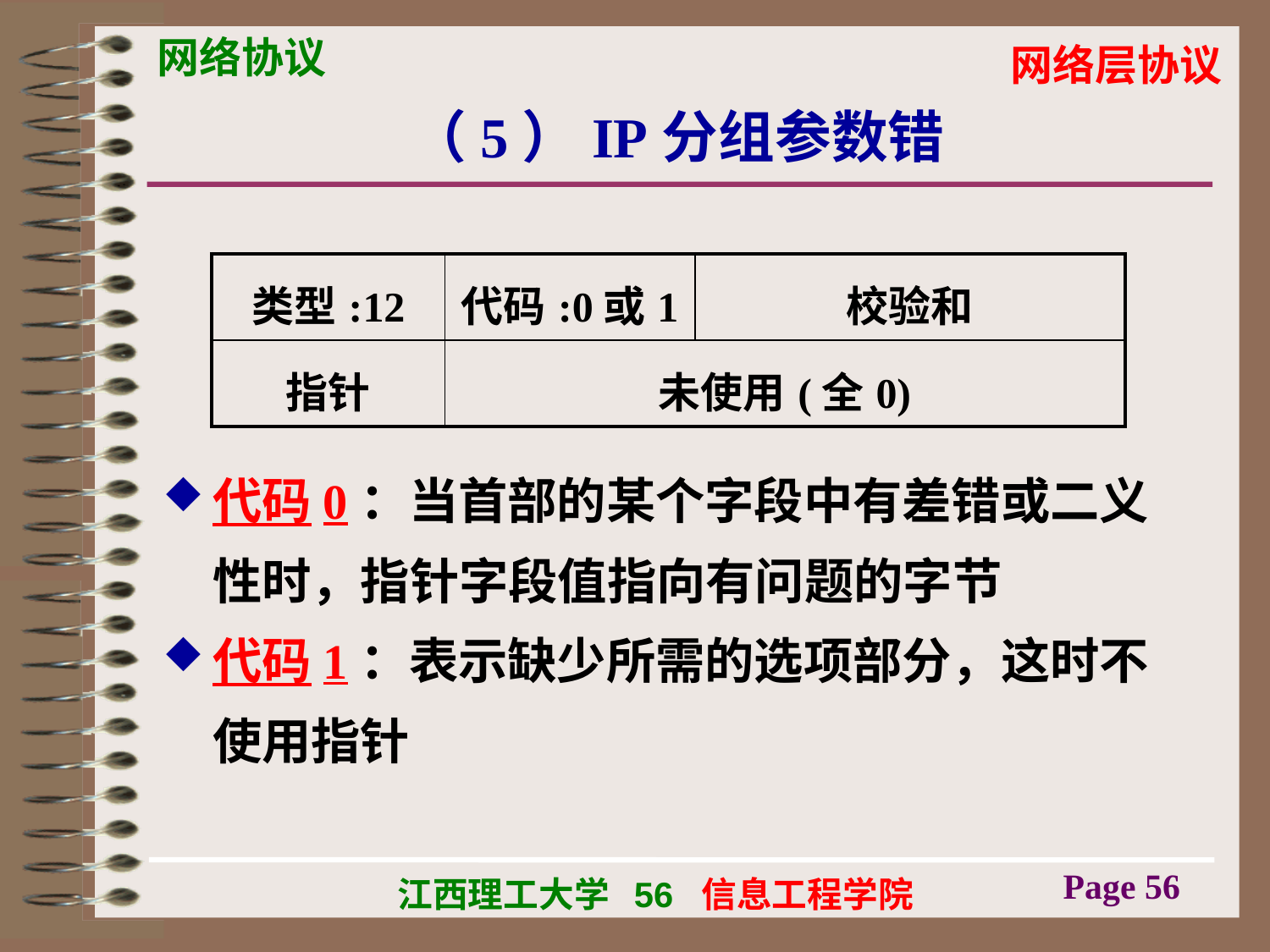

# （5）IP分组参数错
| 类型:12 | 代码:0或1 | 校验和 |
| --- | --- | --- |
| 指针 | 未使用(全0) |  |
代码0：当首部的某个字段中有差错或二义性时，指针字段值指向有问题的字节
代码1：表示缺少所需的选项部分，这时不使用指针
Page 56